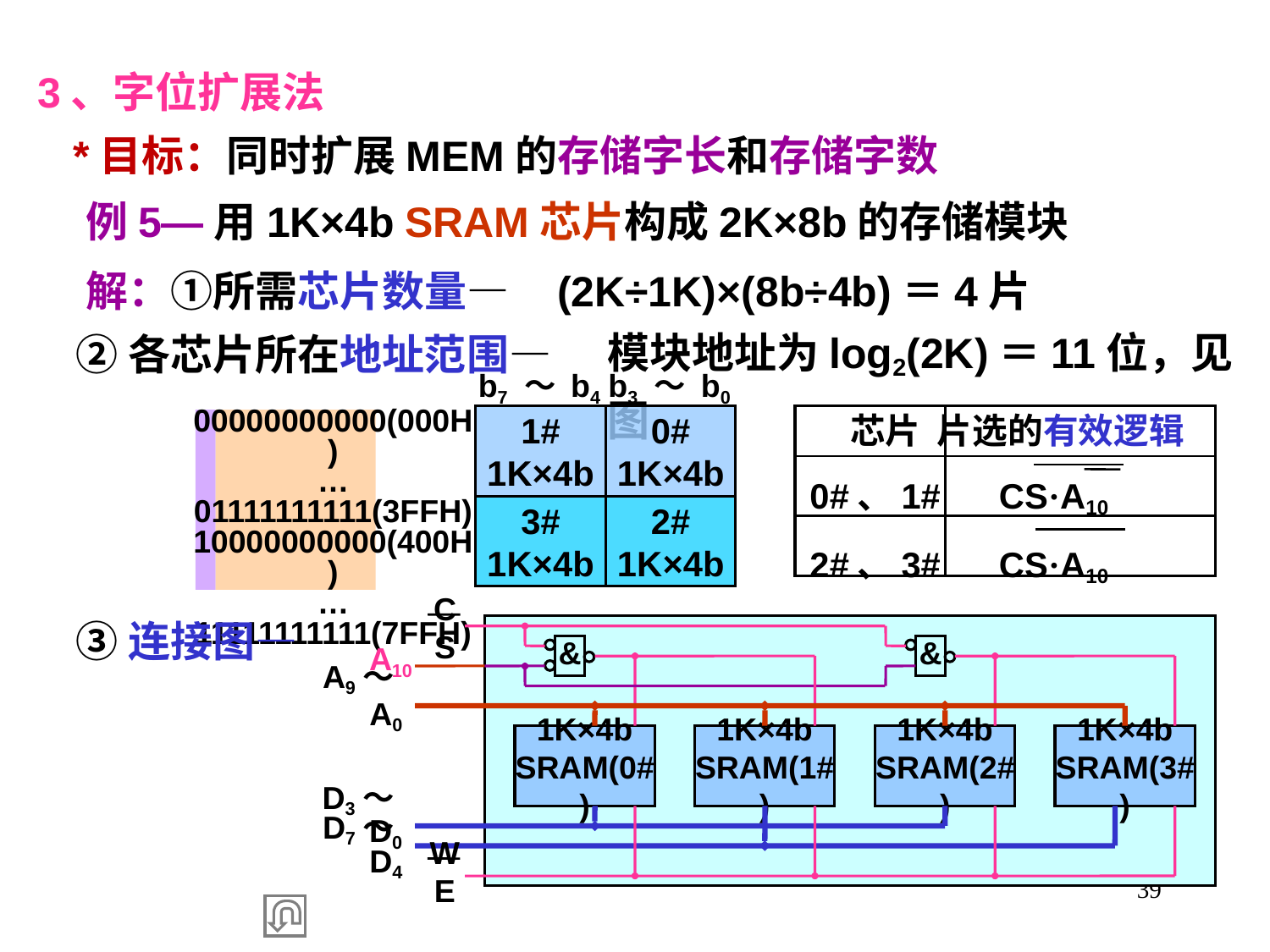

3、字位扩展法
   *目标：同时扩展MEM的存储字长和存储字数
    例5—用1K×4b SRAM芯片构成2K×8b的存储模块
    解：①所需芯片数量—
    ②各芯片所在地址范围—
(2K÷1K)×(8b÷4b)＝4片
模块地址为log2(2K)＝11位，见图
b7 ～ b4
b3 ～ b0
1#
1K×4b
0#
1K×4b
3#
1K×4b
2#
1K×4b
00000000000(000H)
…
01111111111(3FFH)
10000000000(400H)
…
11111111111(7FFH)

  芯片  片选的有效逻辑
 0#、1#      CS·A10
 2#、3#      CS·A10
    ③连接图—
CS

A10

A9～A0

1K×4b
SRAM(0#)
1K×4b
SRAM(1#)
1K×4b
SRAM(2#)
1K×4b
SRAM(3#)
D3～D0
D7～D4

WE

&
&

39